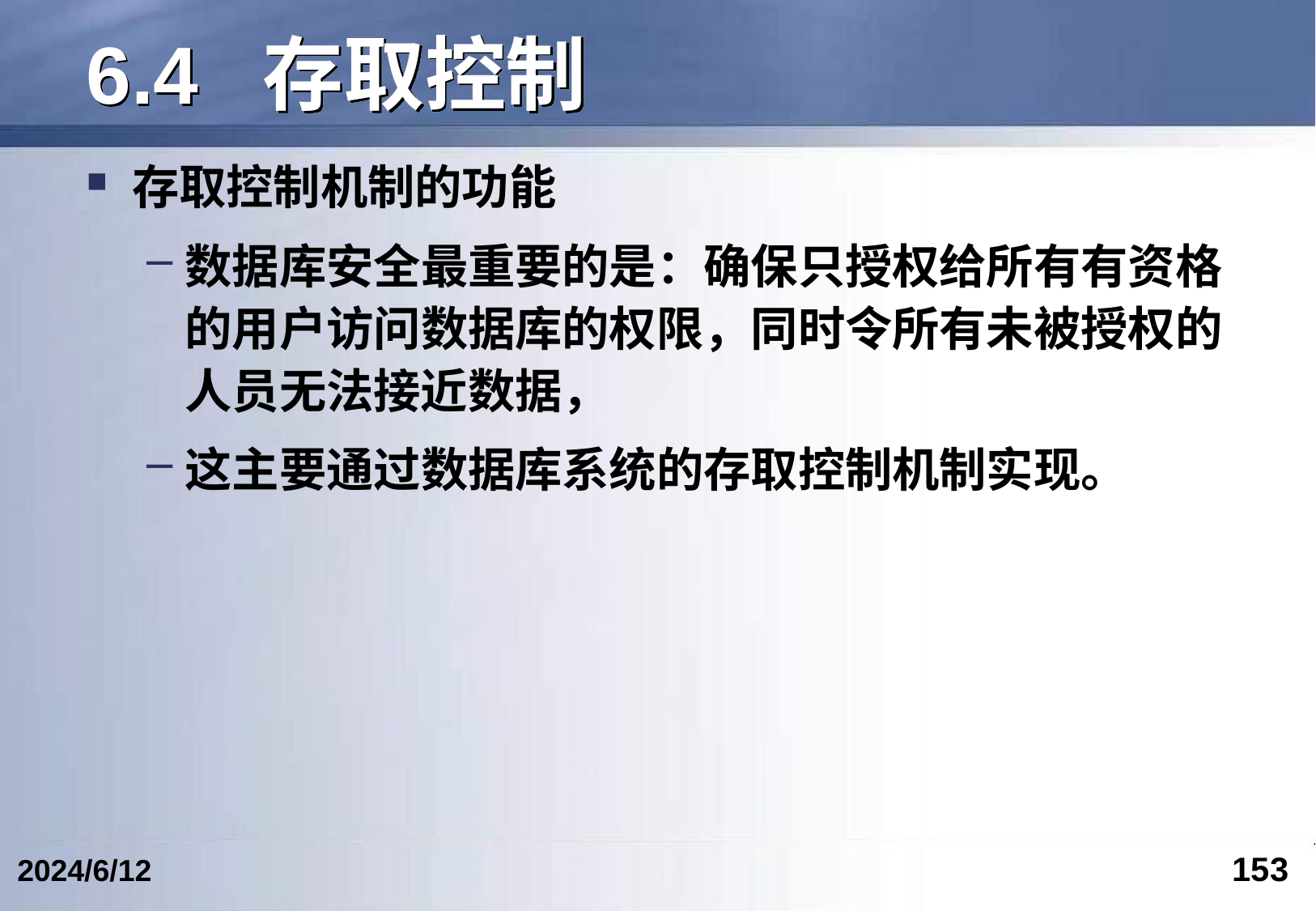

# 6.4  存取控制
存取控制机制的功能
数据库安全最重要的是：确保只授权给所有有资格的用户访问数据库的权限，同时令所有未被授权的人员无法接近数据，
这主要通过数据库系统的存取控制机制实现。
153
2024/6/12